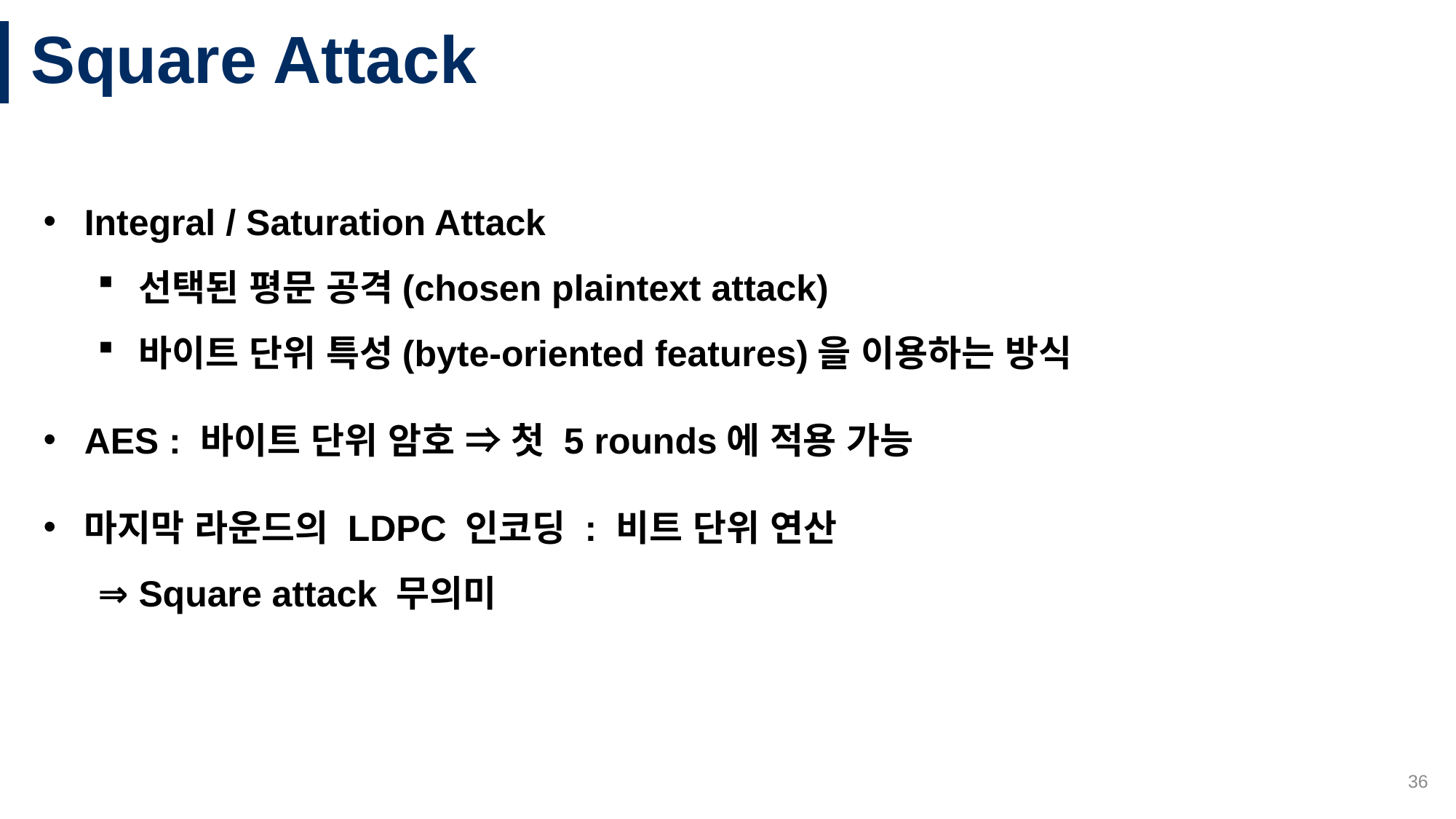

# Square Attack
Integral / Saturation Attack
선택된 평문 공격(chosen plaintext attack)
바이트 단위 특성(byte-oriented features)을 이용하는 방식
AES : 바이트 단위 암호 ⇒ 첫 5 rounds에 적용 가능
마지막 라운드의 LDPC 인코딩 : 비트 단위 연산
⇒ Square attack 무의미
36